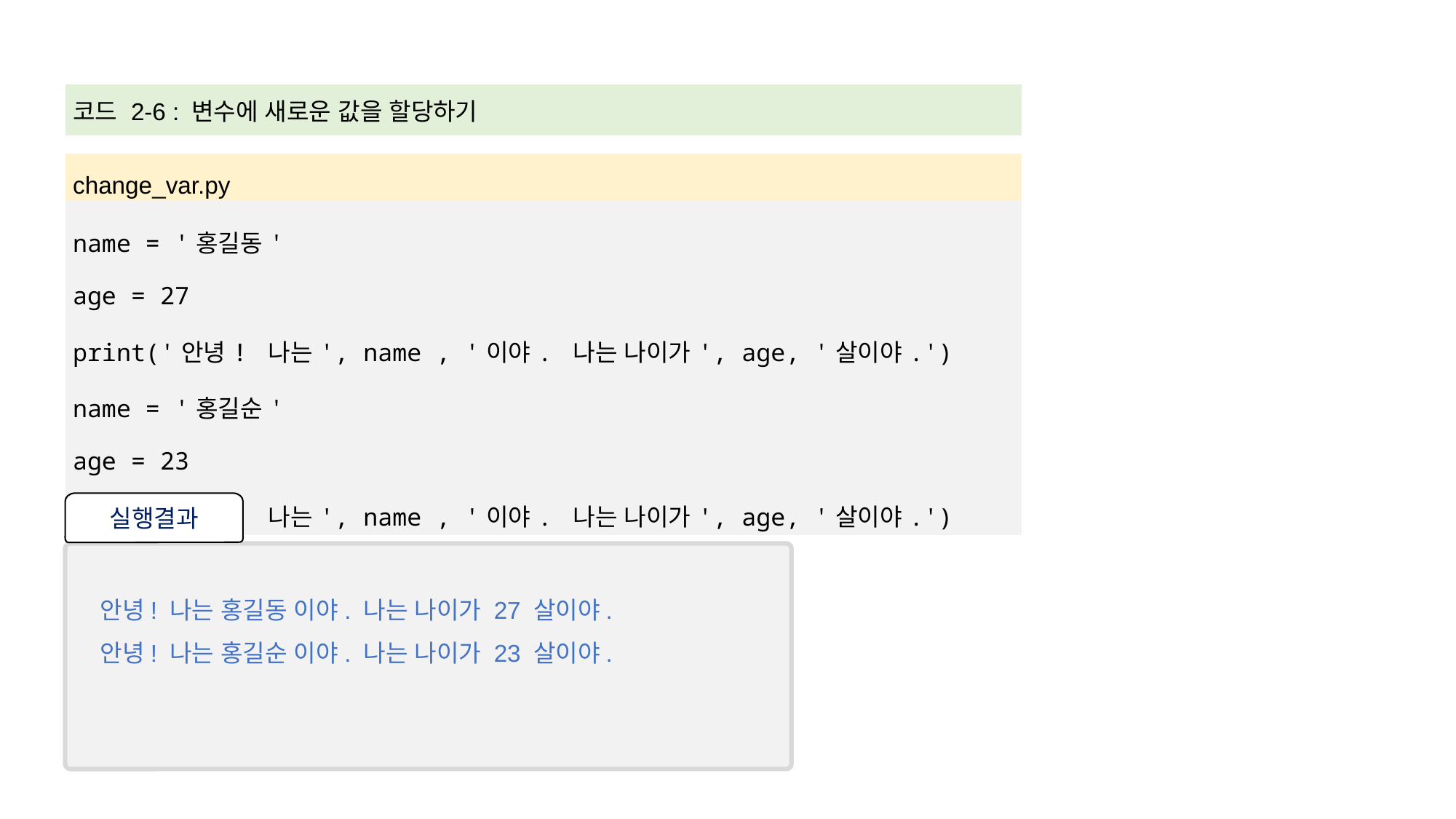

| 코드 2-6 : 변수에 새로운 값을 할당하기 |
| --- |
|  |
| change\_var.py |
| name = '홍길동' age = 27 print('안녕! 나는', name , '이야. 나는 나이가', age, '살이야.') name = '홍길순' age = 23 print('안녕! 나는', name , '이야. 나는 나이가', age, '살이야.') |
실행결과

안녕! 나는 홍길동 이야. 나는 나이가 27 살이야.
안녕! 나는 홍길순 이야. 나는 나이가 23 살이야.